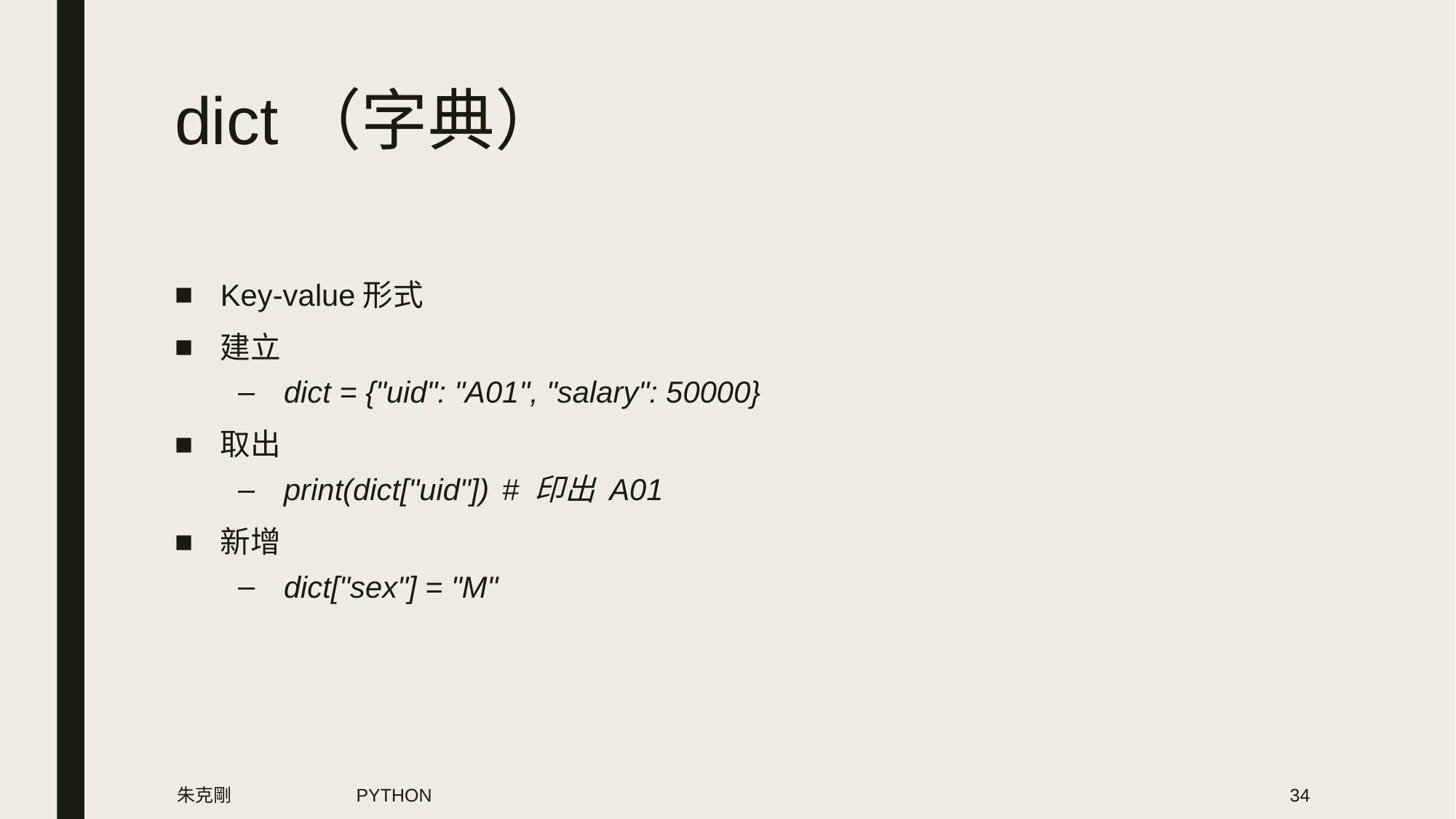

# dict（字典）
Key-value形式
建立
dict = {"uid": "A01", "salary": 50000}
取出
print(dict["uid"])	# 印出 A01
新增
dict["sex"] = "M"
朱克剛
PYTHON
34